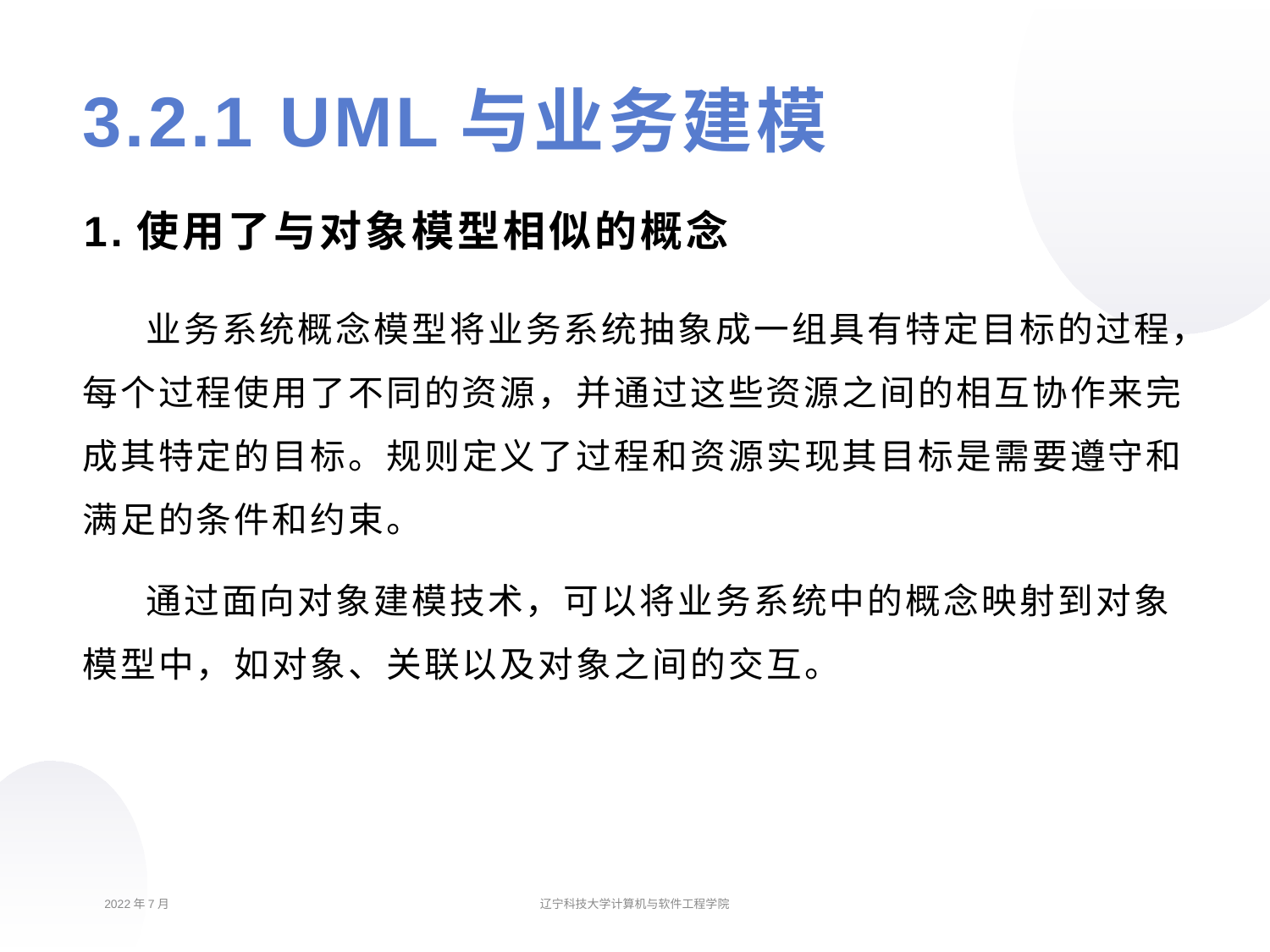

# 3.2.1 UML与业务建模
1.使用了与对象模型相似的概念

业务系统概念模型将业务系统抽象成一组具有特定目标的过程，每个过程使用了不同的资源，并通过这些资源之间的相互协作来完成其特定的目标。规则定义了过程和资源实现其目标是需要遵守和满足的条件和约束。
通过面向对象建模技术，可以将业务系统中的概念映射到对象模型中，如对象、关联以及对象之间的交互。

2022年7月
辽宁科技大学计算机与软件工程学院
35